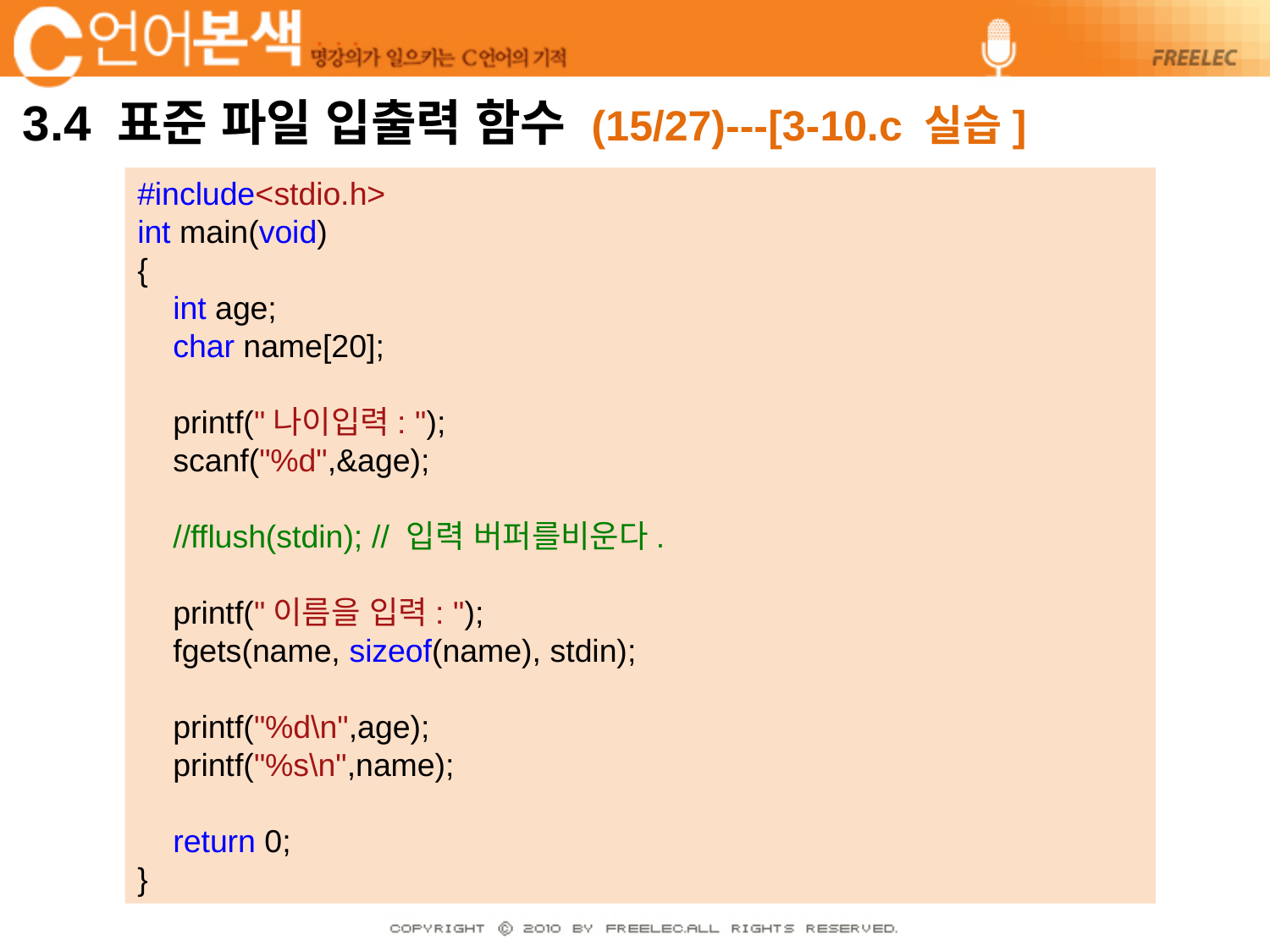

# 3.4 표준 파일 입출력 함수 (15/27)---[3-10.c 실습]
#include<stdio.h>
int main(void)
{
    int age;
    char name[20];

    printf("나이입력: ");
    scanf("%d",&age);

    //fflush(stdin); // 입력 버퍼를비운다.

    printf("이름을 입력: ");
    fgets(name, sizeof(name), stdin);

    printf("%d\n",age);
    printf("%s\n",name);

    return 0;
}